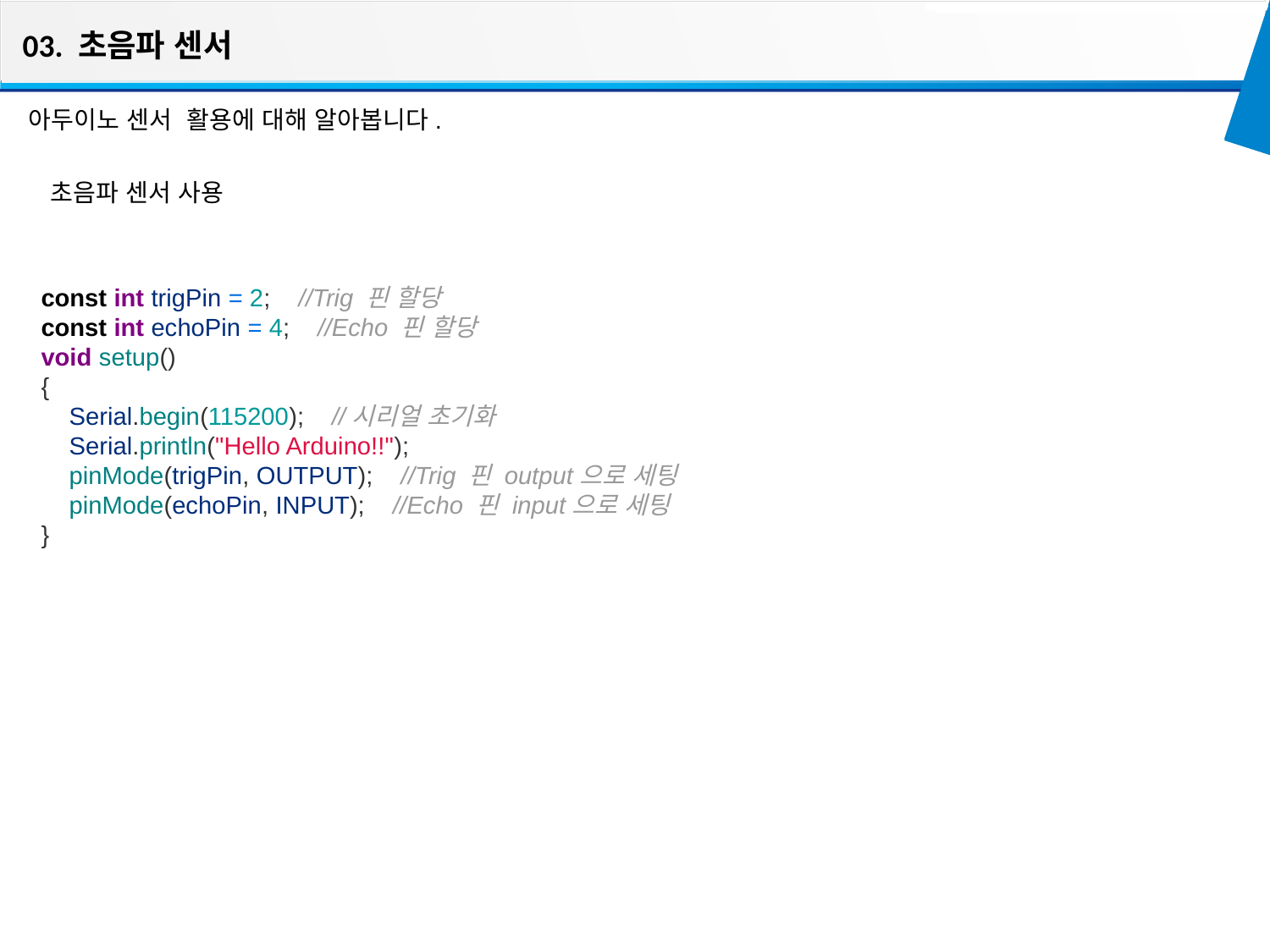

03. 초음파 센서

아두이노 센서  활용에 대해 알아봅니다.
초음파 센서 사용
const int trigPin = 2;    //Trig 핀 할당
const int echoPin = 4;    //Echo 핀 할당
void setup()
{
    Serial.begin(115200);    //시리얼 초기화
    Serial.println("Hello Arduino!!");
    pinMode(trigPin, OUTPUT);    //Trig 핀 output으로 세팅
    pinMode(echoPin, INPUT);    //Echo 핀 input으로 세팅
}